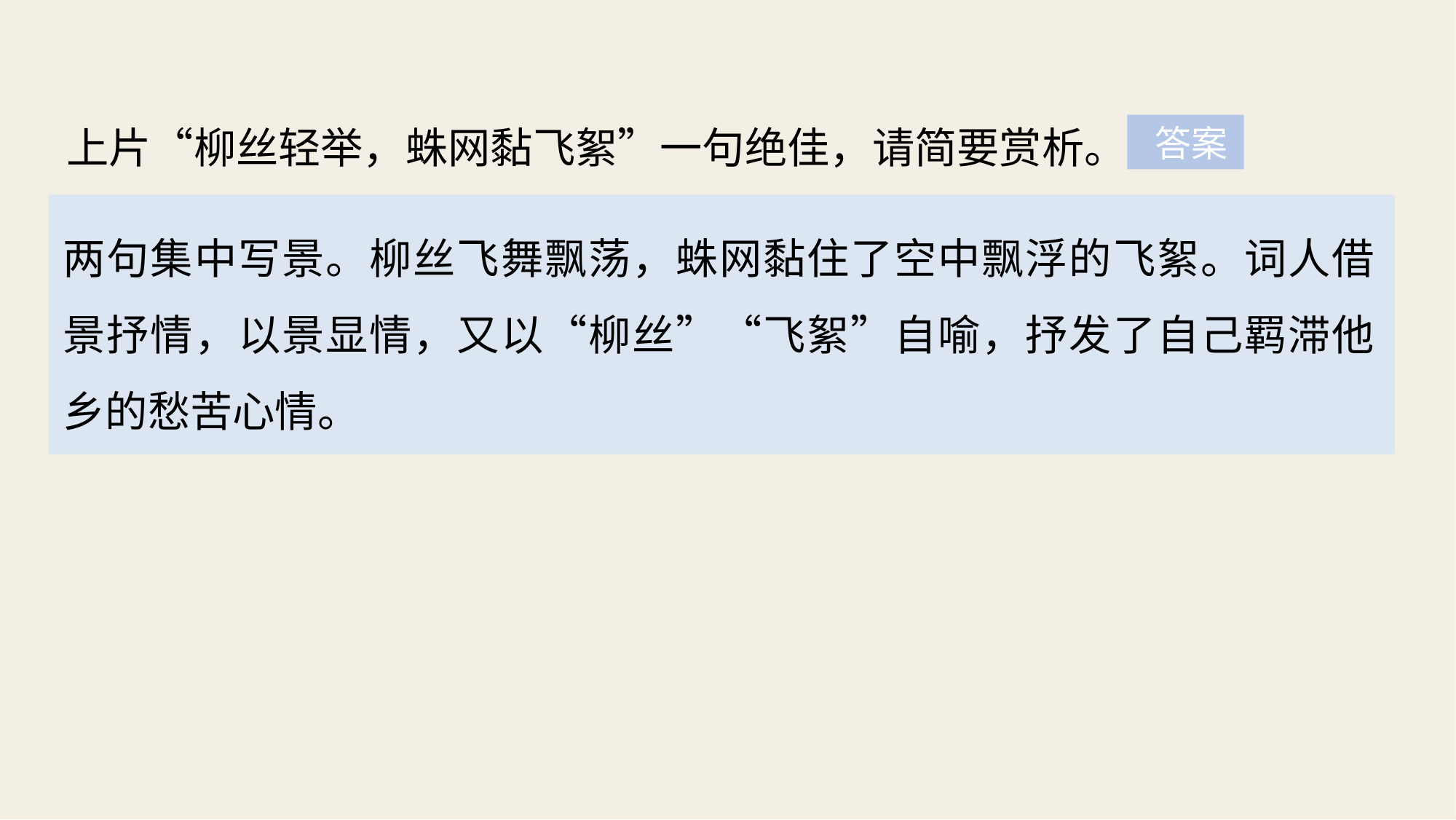

上片“柳丝轻举，蛛网黏飞絮”一句绝佳，请简要赏析。
 答案

两句集中写景。柳丝飞舞飘荡，蛛网黏住了空中飘浮的飞絮。词人借景抒情，以景显情，又以“柳丝”“飞絮”自喻，抒发了自己羁滞他乡的愁苦心情。